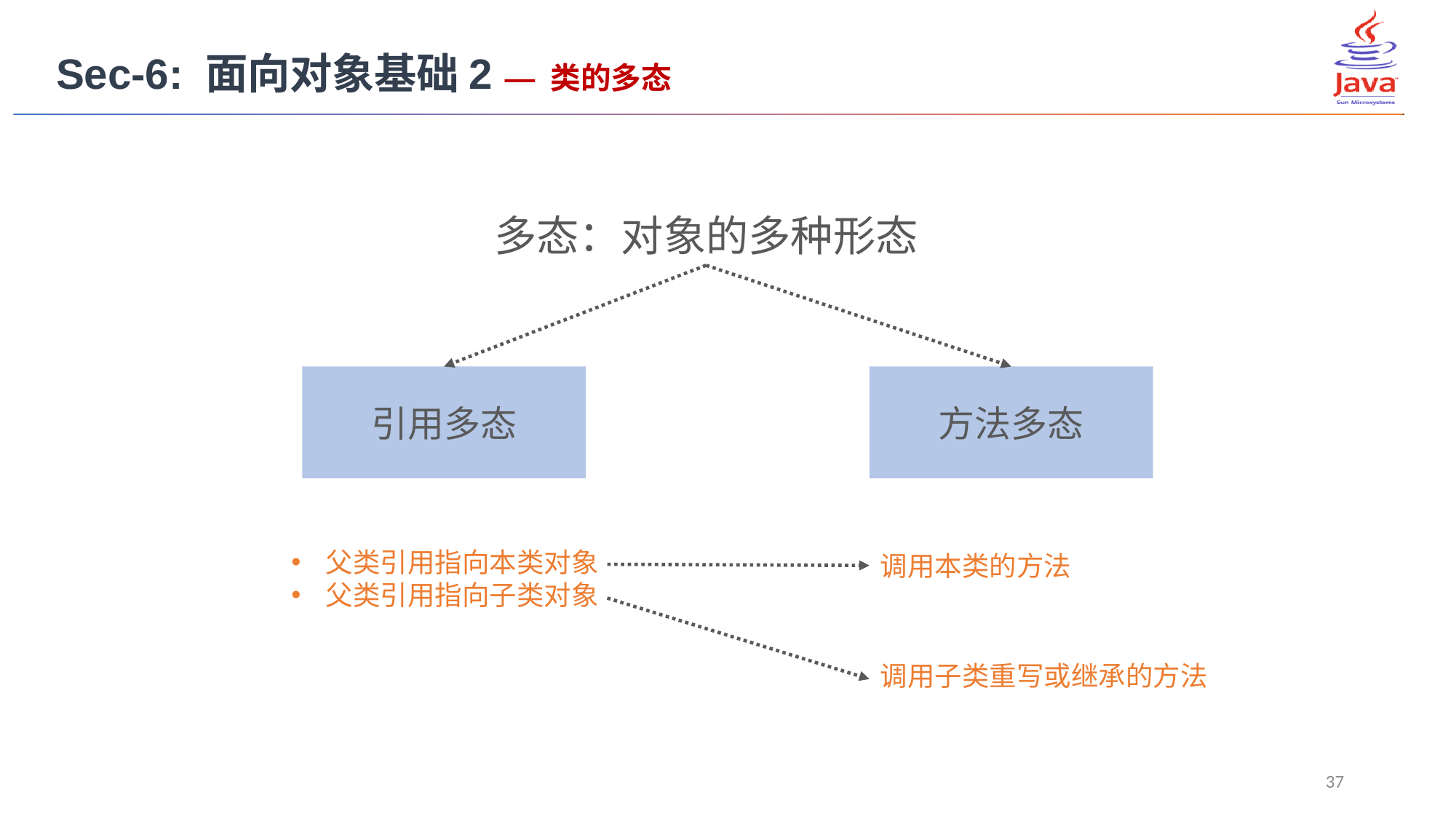

Sec-6: 面向对象基础2 — 类的多态
多态：对象的多种形态
引用多态
方法多态
父类引用指向本类对象
父类引用指向子类对象
调用本类的方法
调用子类重写或继承的方法
37